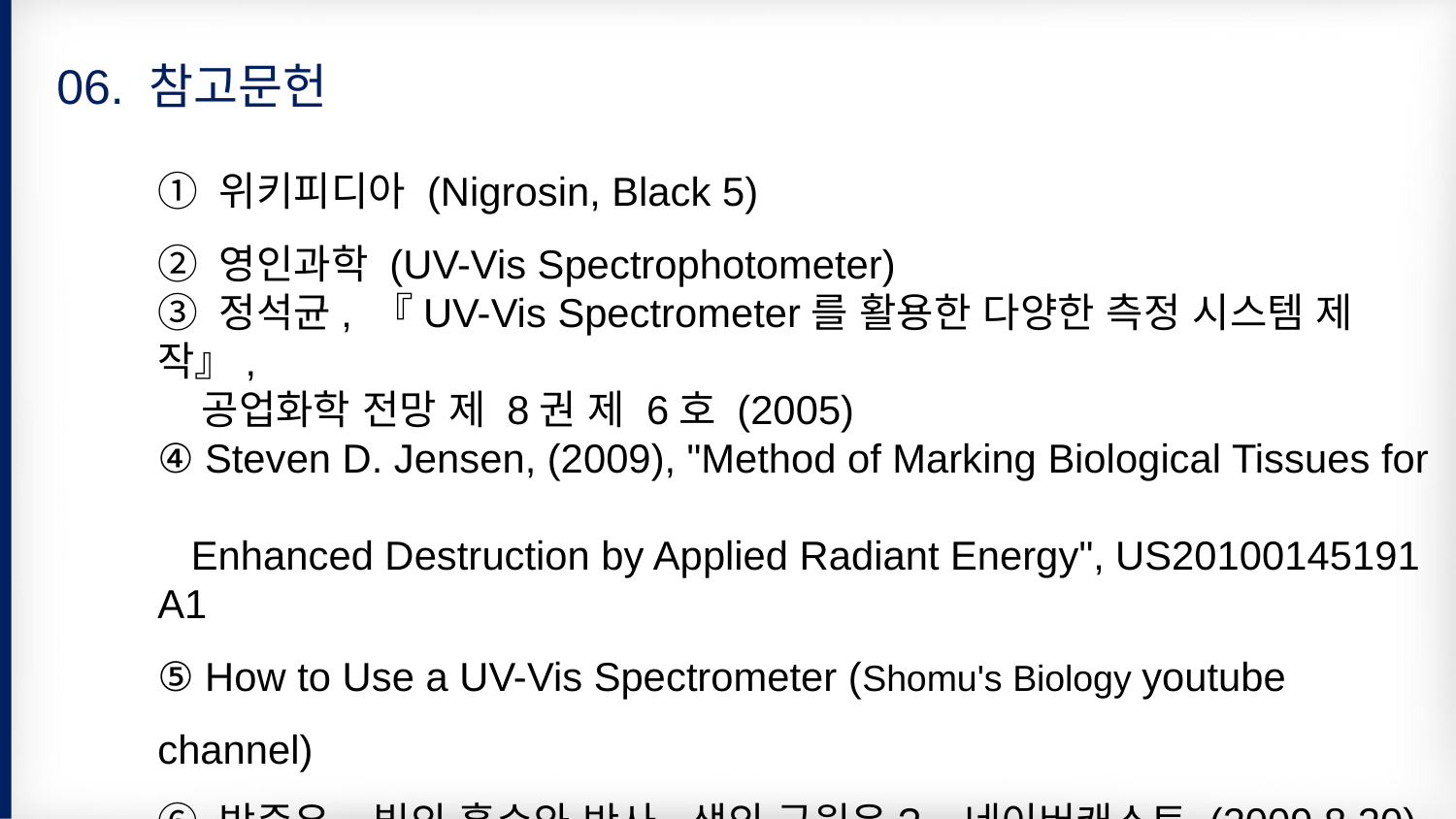

06. 참고문헌
① 위키피디아 (Nigrosin, Black 5)
② 영인과학 (UV-Vis Spectrophotometer)
③ 정석균, 『UV-Vis Spectrometer를 활용한 다양한 측정 시스템 제작』,
   공업화학 전망 제 8권 제 6호 (2005)
④ Steven D. Jensen, (2009), "Method of Marking Biological Tissues for
   Enhanced Destruction by Applied Radiant Energy", US20100145191 A1
⑤ How to Use a UV-Vis Spectrometer (Shomu's Biology youtube channel)
⑥ 박준우, 빛의 흡수와 반사-색의 근원은? , 네이버캐스트 (2009.8.20)
⑦ H.H. Perkampus, 『UV-VIS Spectroscopy and Its Applications』,
    Springer-Verlag, 1992
⑧ 최기영, 임인택, 『화학실험 조작법』, 공주대학교출판부, 2015, pp.143~173